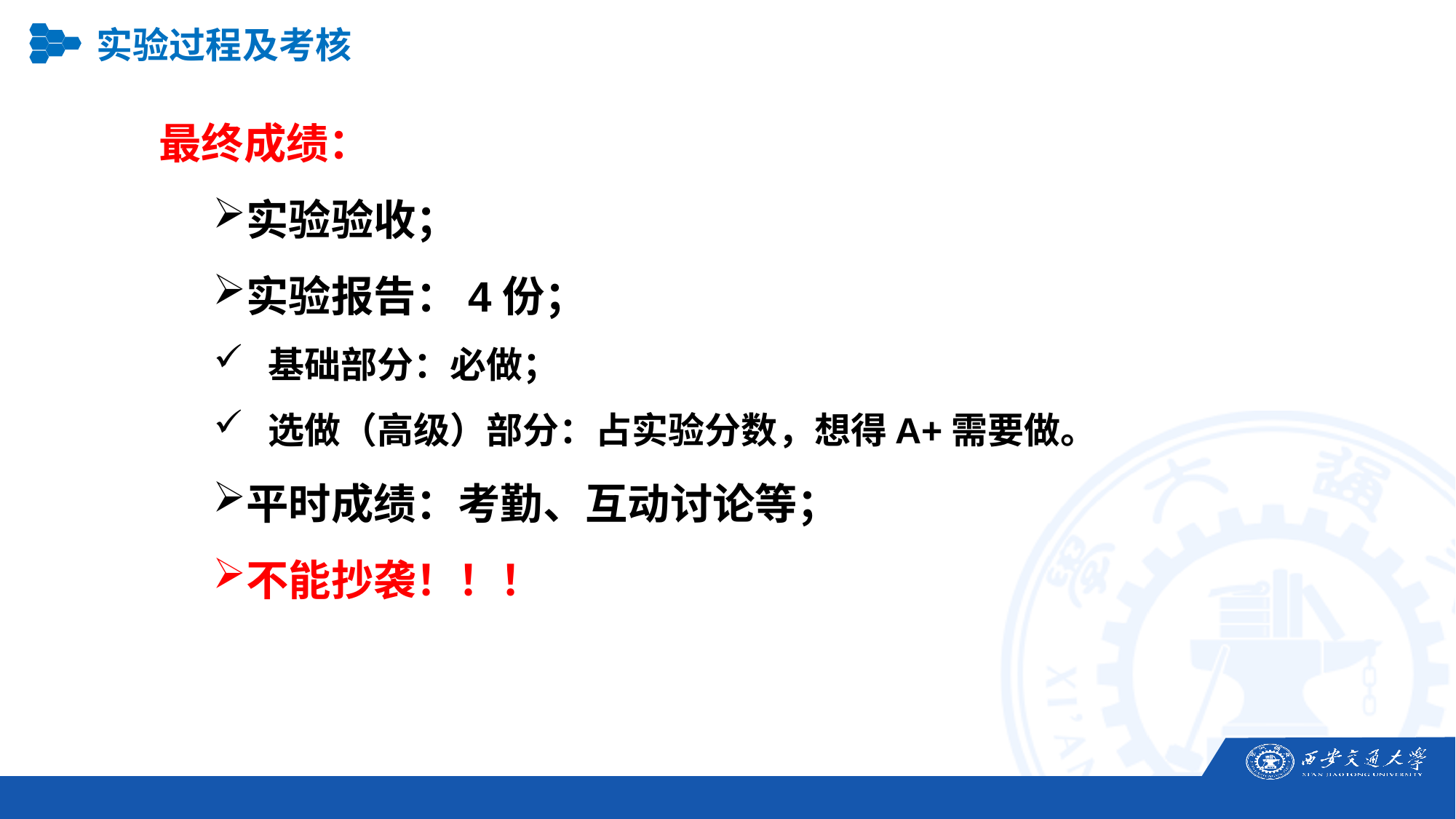

实验过程及考核
最终成绩：
实验验收；
实验报告：4份；
基础部分：必做；
选做（高级）部分：占实验分数，想得A+需要做。
平时成绩：考勤、互动讨论等；
不能抄袭！！！